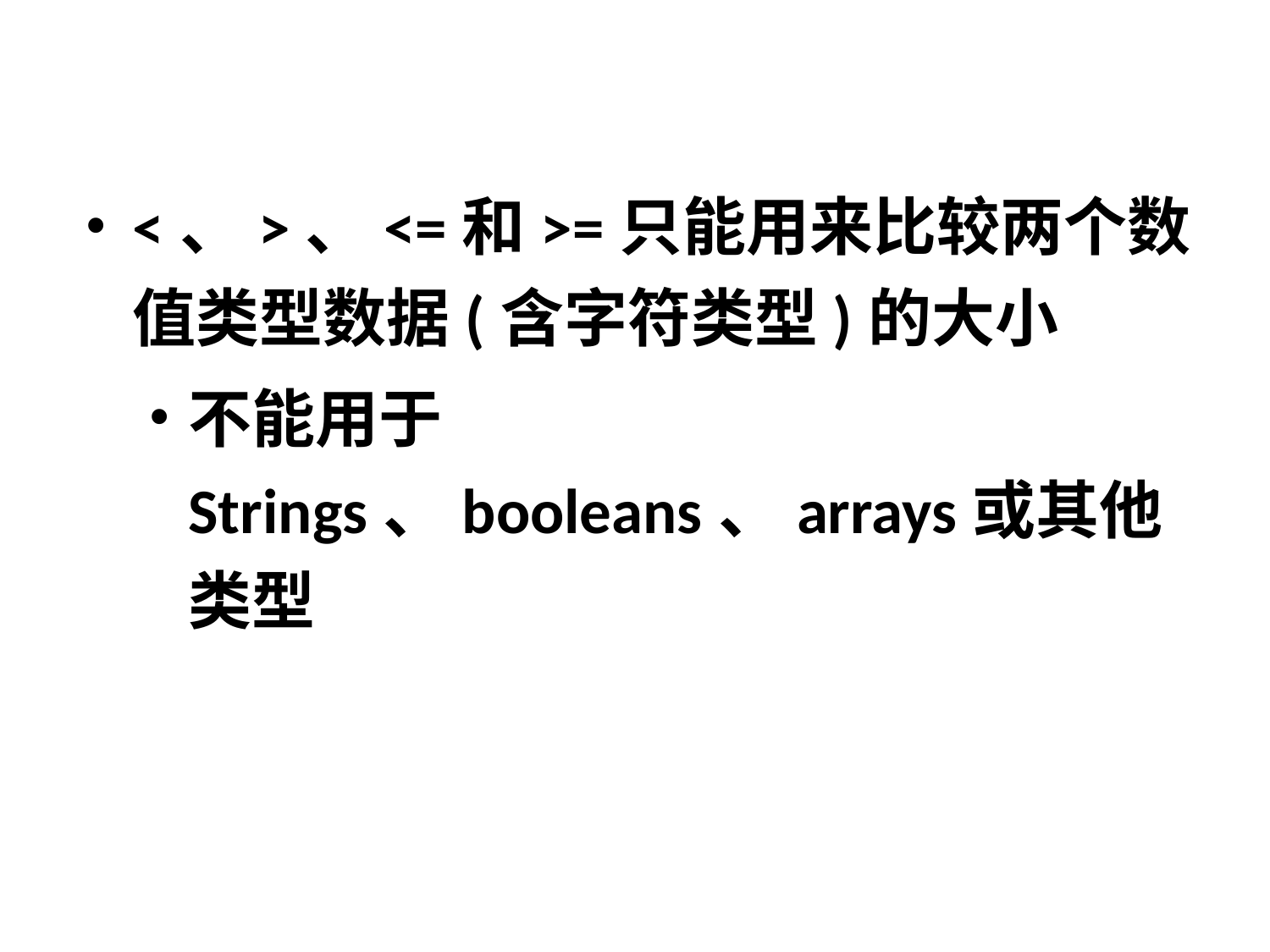

注意事项
<、>、<=和>=只能用来比较两个数值类型数据(含字符类型)的大小
不能用于Strings、booleans、arrays或其他类型